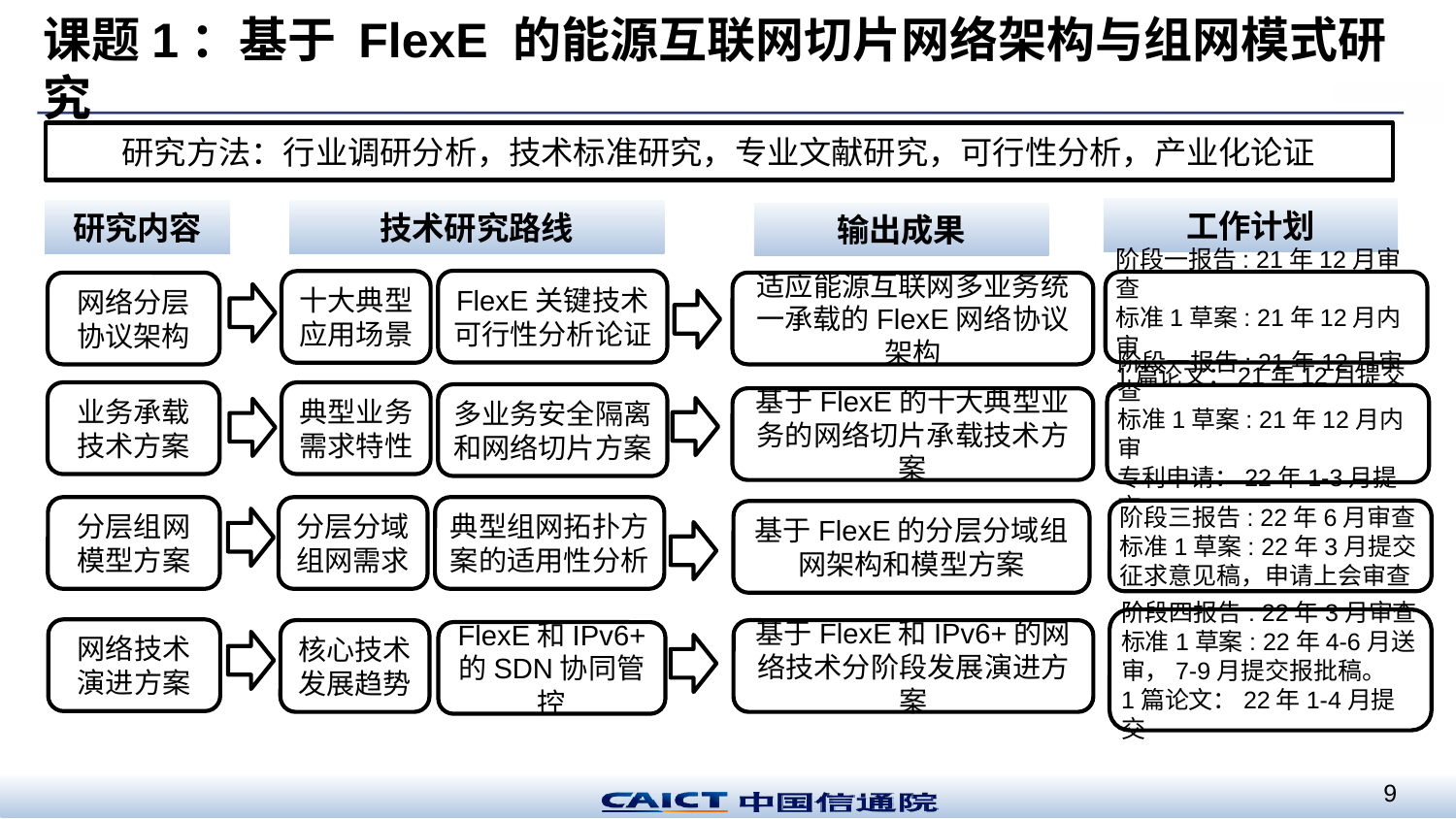

课题1：基于 FlexE 的能源互联网切片网络架构与组网模式研究
研究方法：行业调研分析，技术标准研究，专业文献研究，可行性分析，产业化论证
工作计划
研究内容
技术研究路线
输出成果
FlexE关键技术可行性分析论证
十大典型应用场景
阶段一报告: 21年12月审查
标准1草案: 21年12月内审
1篇论文：21年12月提交
网络分层协议架构
适应能源互联网多业务统一承载的FlexE网络协议架构

业务承载技术方案
典型业务需求特性
多业务安全隔离和网络切片方案
阶段一报告: 21年12月审查
标准1草案: 21年12月内审
专利申请：22年1-3月提交
基于FlexE的十大典型业务的网络切片承载技术方案

分层组网模型方案
分层分域组网需求
典型组网拓扑方案的适用性分析
阶段三报告: 22年6月审查
标准1草案: 22年3月提交征求意见稿，申请上会审查
基于FlexE的分层分域组网架构和模型方案

阶段四报告: 22年3月审查
标准1草案: 22年4-6月送审，7-9月提交报批稿。
1篇论文：22年1-4月提交
网络技术演进方案
核心技术发展趋势
基于FlexE和IPv6+的网络技术分阶段发展演进方案
FlexE和IPv6+
的SDN协同管控